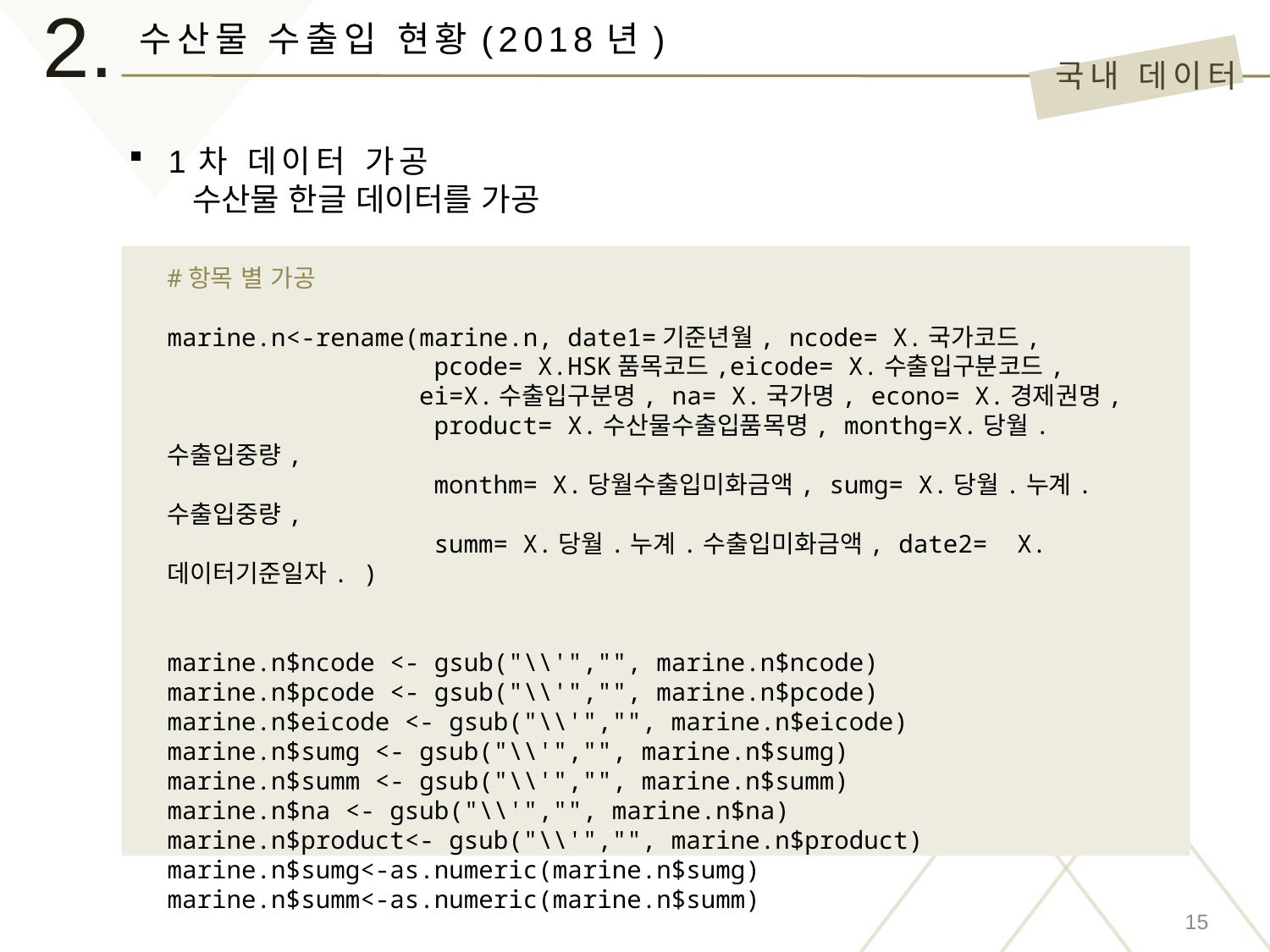

2.
수산물 수출입 현황(2018년)
국내 데이터

1차 데이터 가공
수산물 한글 데이터를 가공

#항목 별 가공

marine.n<-rename(marine.n, date1=기준년월, ncode= X.국가코드,
                  pcode= X.HSK품목코드,eicode= X.수출입구분코드,
                 ei=X.수출입구분명, na= X.국가명, econo= X.경제권명,
                  product= X.수산물수출입품목명, monthg=X.당월.수출입중량,
                  monthm= X.당월수출입미화금액, sumg= X.당월.누계.수출입중량,
                  summ= X.당월.누계.수출입미화금액, date2=  X.데이터기준일자. )

marine.n$ncode <- gsub("\\'","", marine.n$ncode)
marine.n$pcode <- gsub("\\'","", marine.n$pcode)
marine.n$eicode <- gsub("\\'","", marine.n$eicode)
marine.n$sumg <- gsub("\\'","", marine.n$sumg)
marine.n$summ <- gsub("\\'","", marine.n$summ)
marine.n$na <- gsub("\\'","", marine.n$na)
marine.n$product<- gsub("\\'","", marine.n$product)
marine.n$sumg<-as.numeric(marine.n$sumg)
marine.n$summ<-as.numeric(marine.n$summ)
15